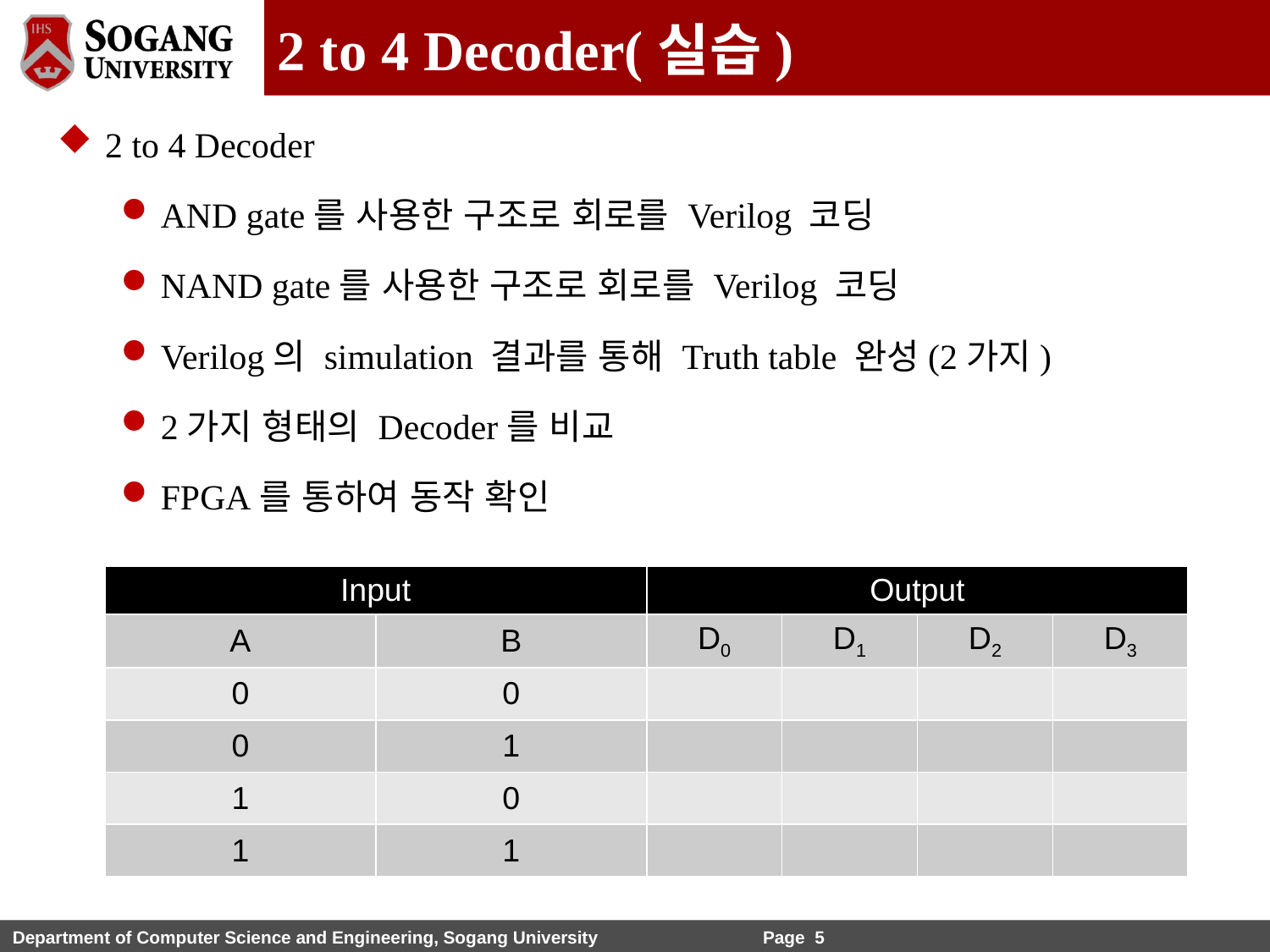

2 to 4 Decoder(실습)
2 to 4 Decoder
AND gate를 사용한 구조로 회로를 Verilog 코딩
NAND gate를 사용한 구조로 회로를 Verilog 코딩
Verilog의 simulation 결과를 통해 Truth table 완성(2가지)
2가지 형태의 Decoder를 비교
FPGA를 통하여 동작 확인

| Input |  | Output |  |  |  |
| --- | --- | --- | --- | --- | --- |
| A | B | D0 | D1 | D2 | D3 |
| 0 | 0 |  |  |  |  |
| 0 | 1 |  |  |  |  |
| 1 | 0 |  |  |  |  |
| 1 | 1 |  |  |  |  |